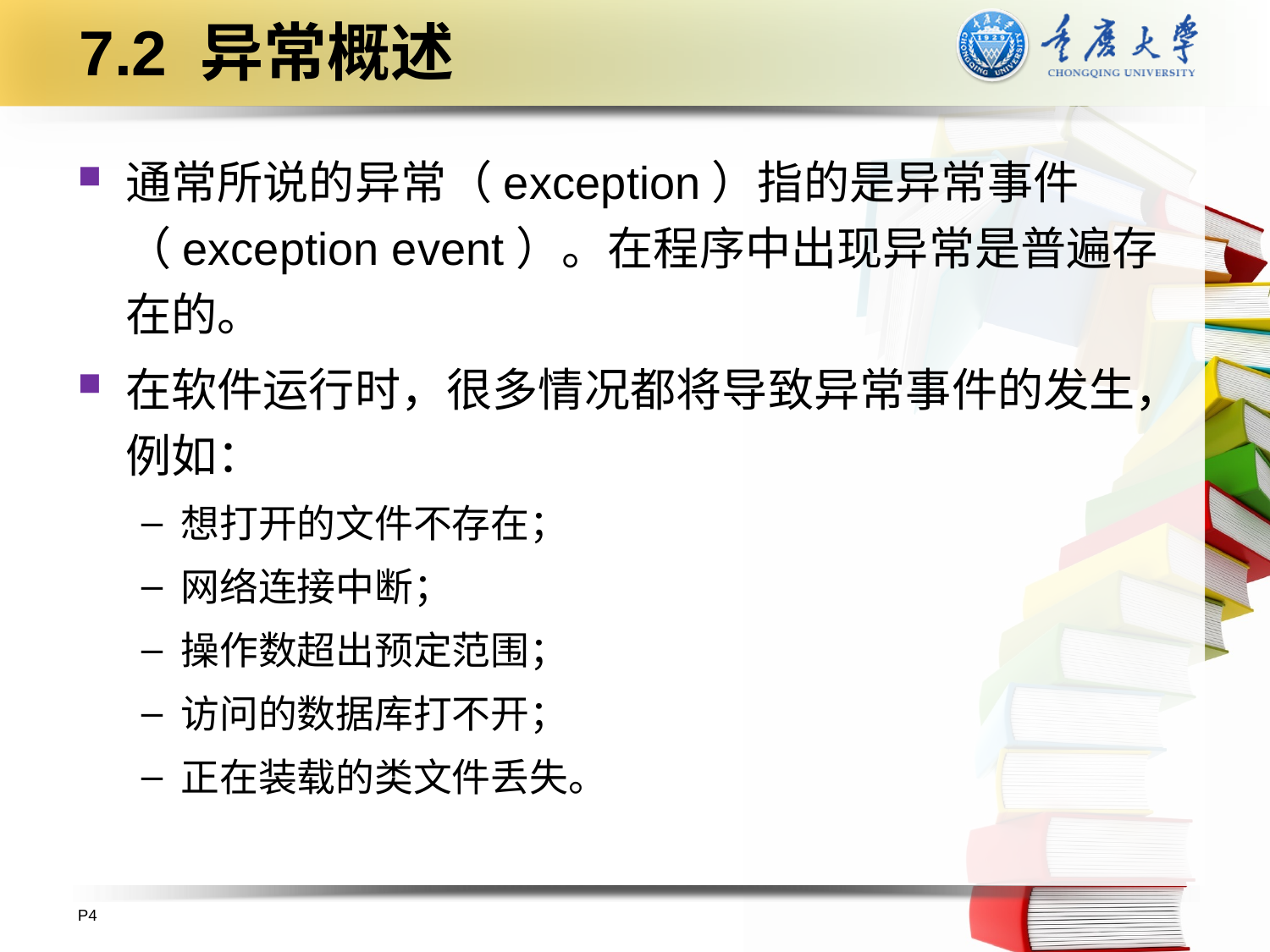

# 7.2 异常概述
通常所说的异常（exception）指的是异常事件（exception event）。在程序中出现异常是普遍存在的。
在软件运行时，很多情况都将导致异常事件的发生，例如：
想打开的文件不存在；
网络连接中断；
操作数超出预定范围；
访问的数据库打不开；
正在装载的类文件丢失。

P4